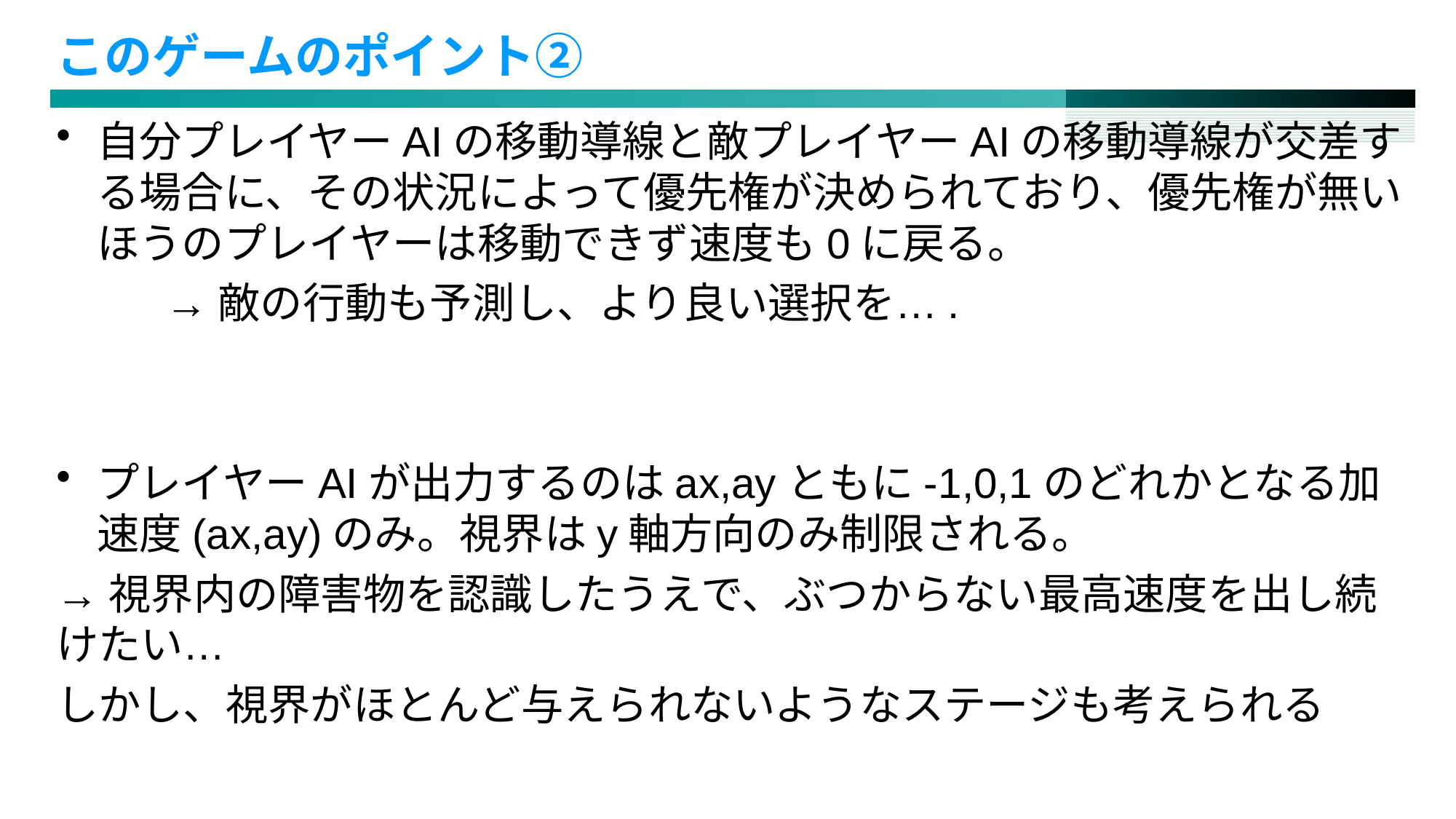

# このゲームのポイント②
自分プレイヤーAIの移動導線と敵プレイヤーAIの移動導線が交差する場合に、その状況によって優先権が決められており、優先権が無いほうのプレイヤーは移動できず速度も0に戻る。
	→敵の行動も予測し、より良い選択を….

プレイヤーAIが出力するのはax,ayともに-1,0,1のどれかとなる加速度(ax,ay)のみ。視界はy軸方向のみ制限される。
→視界内の障害物を認識したうえで、ぶつからない最高速度を出し続けたい…
しかし、視界がほとんど与えられないようなステージも考えられる